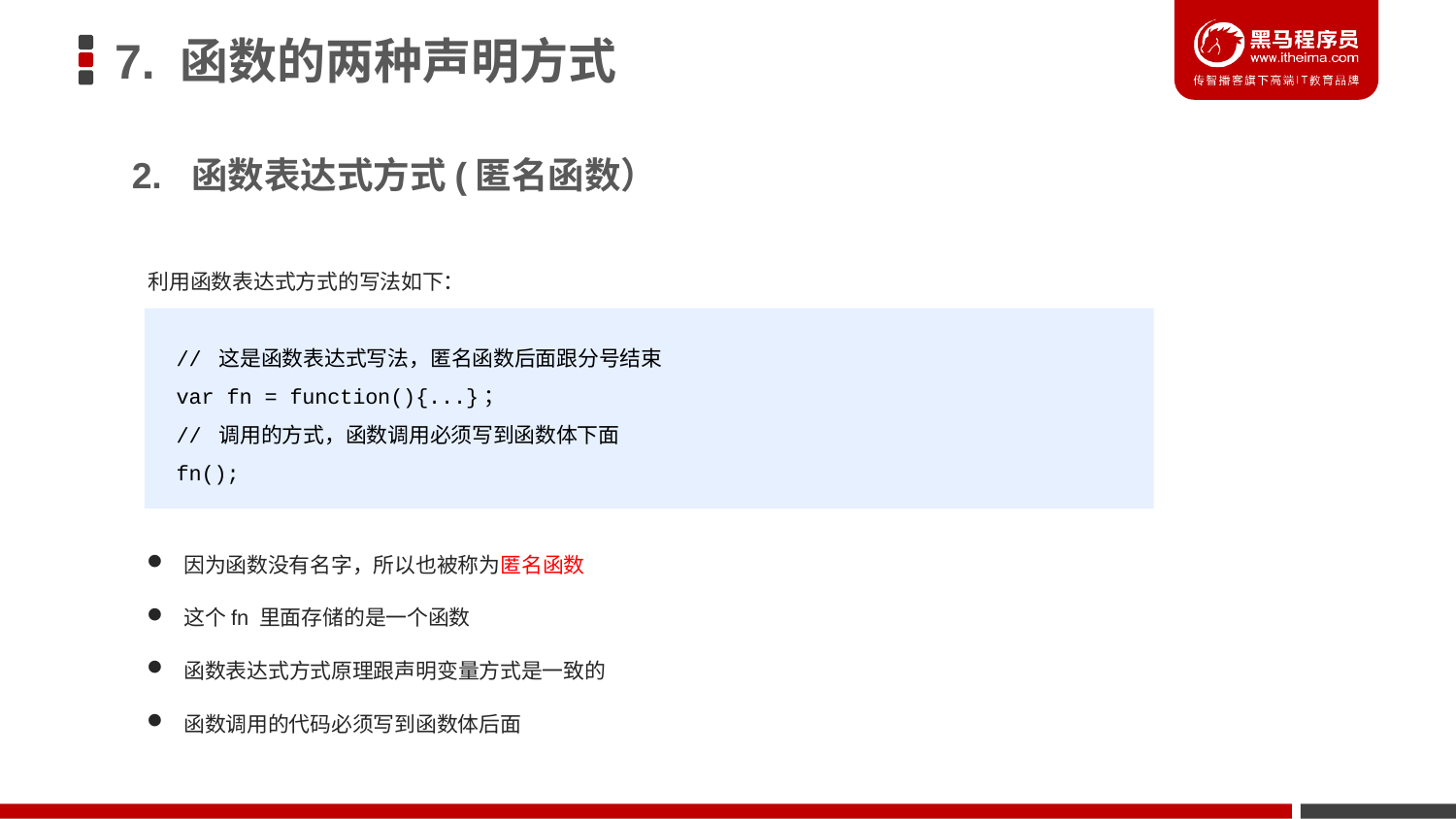

# 7. 函数的两种声明方式
2.  函数表达式方式(匿名函数）
利用函数表达式方式的写法如下：
// 这是函数表达式写法，匿名函数后面跟分号结束
var fn = function(){...}；
// 调用的方式，函数调用必须写到函数体下面
fn();

 因为函数没有名字，所以也被称为匿名函数
 这个fn 里面存储的是一个函数
 函数表达式方式原理跟声明变量方式是一致的
 函数调用的代码必须写到函数体后面